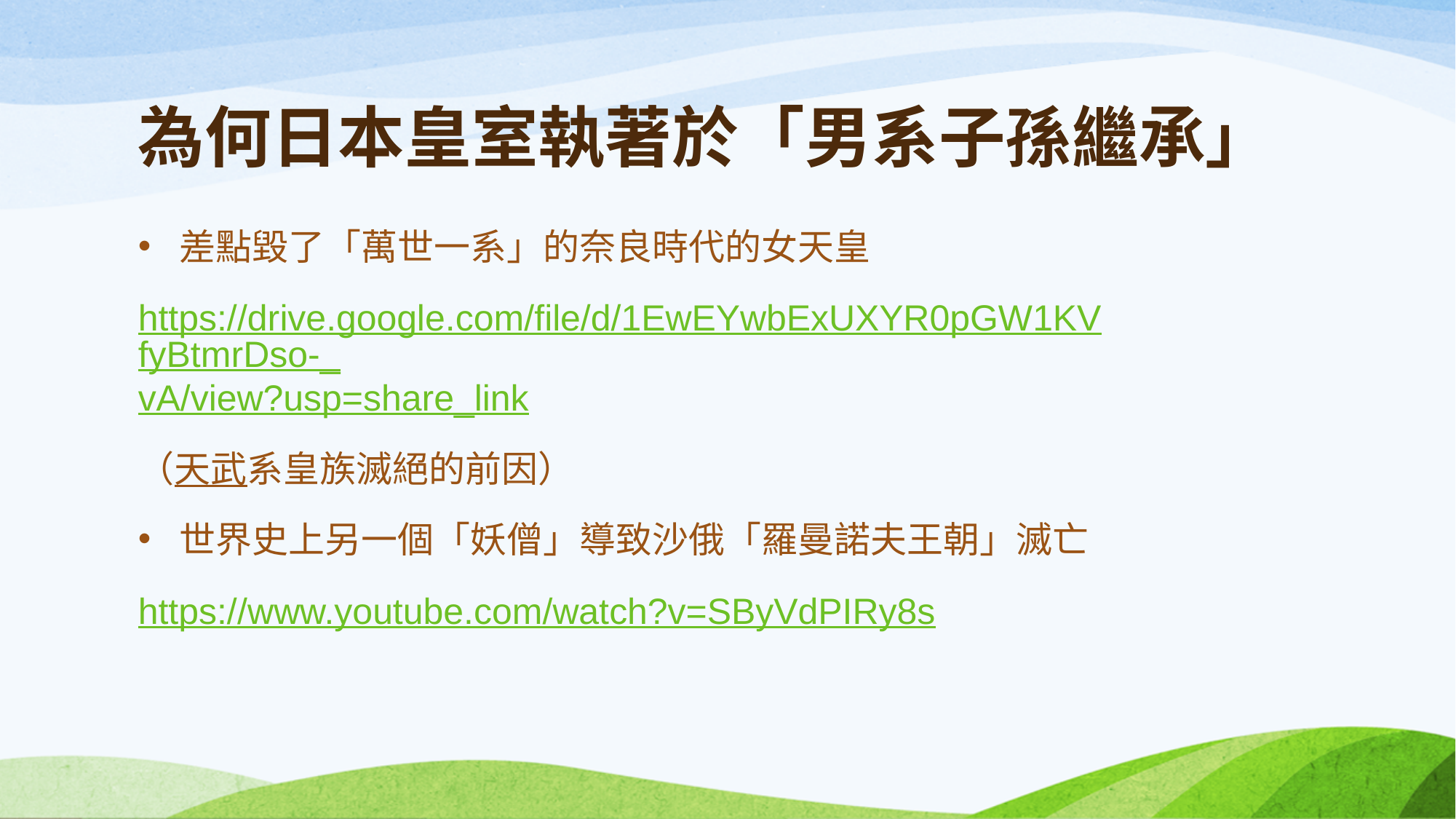

# 為何日本皇室執著於「男系子孫繼承」
差點毀了「萬世一系」的奈良時代的女天皇
https://drive.google.com/file/d/1EwEYwbExUXYR0pGW1KVfyBtmrDso-_vA/view?usp=share_link
（天武系皇族滅絕的前因）
世界史上另一個「妖僧」導致沙俄「羅曼諾夫王朝」滅亡
https://www.youtube.com/watch?v=SByVdPIRy8s